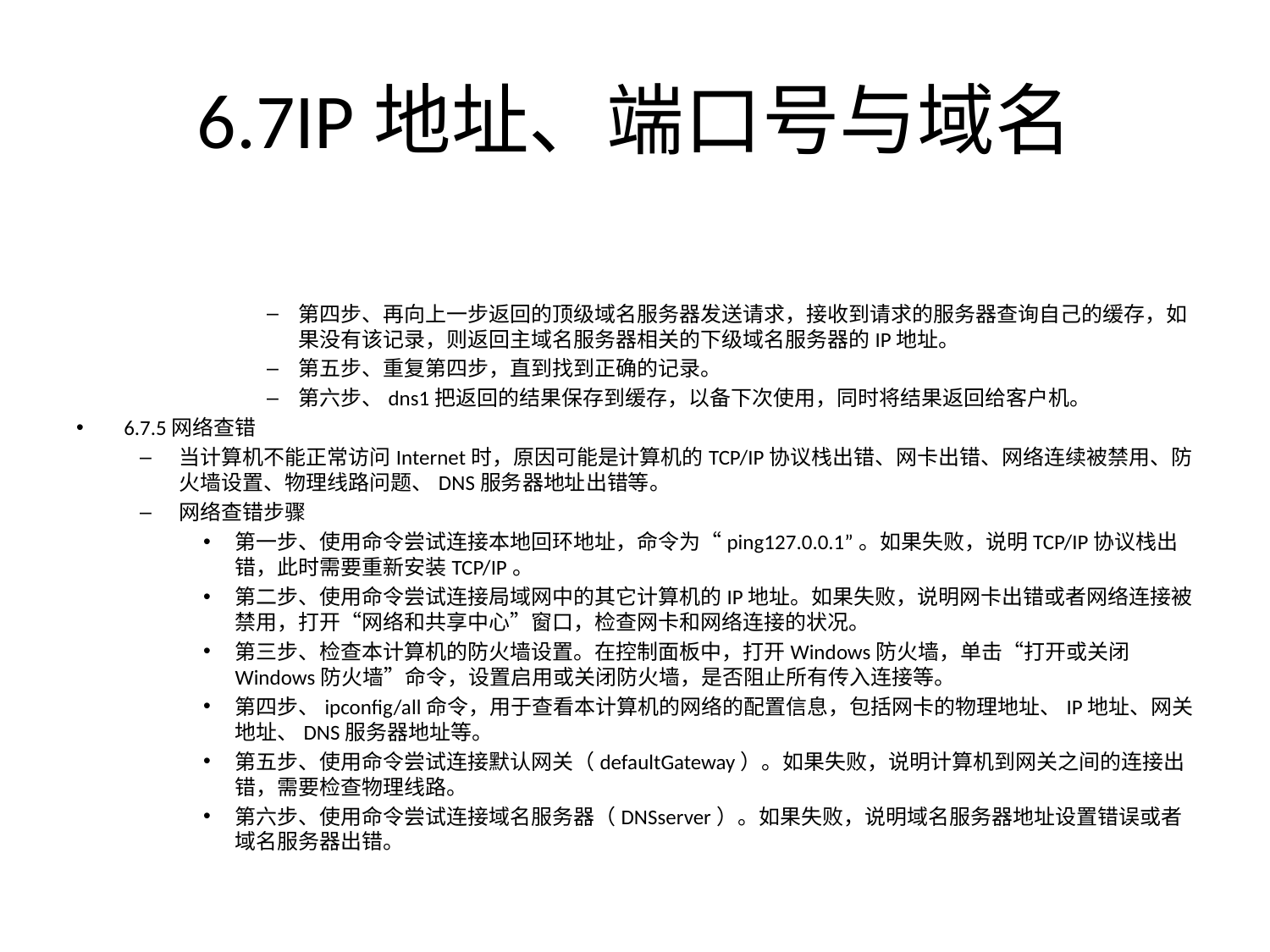

# 6.7IP地址、端口号与域名

第四步、再向上一步返回的顶级域名服务器发送请求，接收到请求的服务器查询自己的缓存，如果没有该记录，则返回主域名服务器相关的下级域名服务器的IP地址。
第五步、重复第四步，直到找到正确的记录。
第六步、dns1把返回的结果保存到缓存，以备下次使用，同时将结果返回给客户机。
6.7.5网络查错
当计算机不能正常访问Internet时，原因可能是计算机的TCP/IP协议栈出错、网卡出错、网络连续被禁用、防火墙设置、物理线路问题、DNS服务器地址出错等。
网络查错步骤
第一步、使用命令尝试连接本地回环地址，命令为“ping127.0.0.1”。如果失败，说明TCP/IP协议栈出错，此时需要重新安装TCP/IP。
第二步、使用命令尝试连接局域网中的其它计算机的IP地址。如果失败，说明网卡出错或者网络连接被禁用，打开“网络和共享中心”窗口，检查网卡和网络连接的状况。
第三步、检查本计算机的防火墙设置。在控制面板中，打开Windows防火墙，单击“打开或关闭Windows防火墙”命令，设置启用或关闭防火墙，是否阻止所有传入连接等。
第四步、ipconfig/all命令，用于查看本计算机的网络的配置信息，包括网卡的物理地址、IP地址、网关地址、DNS服务器地址等。
第五步、使用命令尝试连接默认网关（defaultGateway）。如果失败，说明计算机到网关之间的连接出错，需要检查物理线路。
第六步、使用命令尝试连接域名服务器（DNSserver）。如果失败，说明域名服务器地址设置错误或者域名服务器出错。